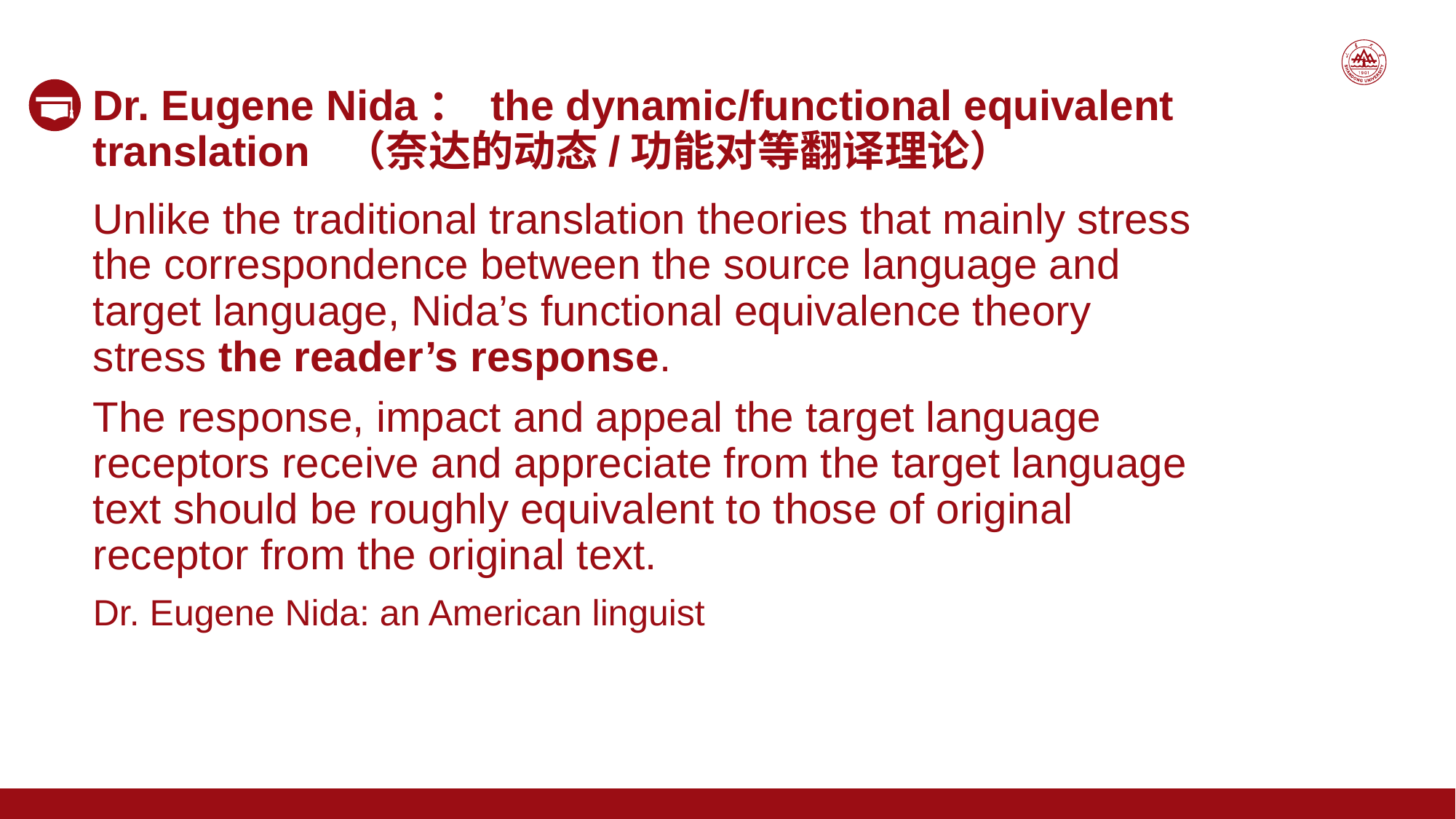

Dr. Eugene Nida： the dynamic/functional equivalent translation  （奈达的动态/功能对等翻译理论）
Unlike the traditional translation theories that mainly stress the correspondence between the source language and target language, Nida’s functional equivalence theory stress the reader’s response.
The response, impact and appeal the target language receptors receive and appreciate from the target language text should be roughly equivalent to those of original receptor from the original text.
Dr. Eugene Nida: an American linguist